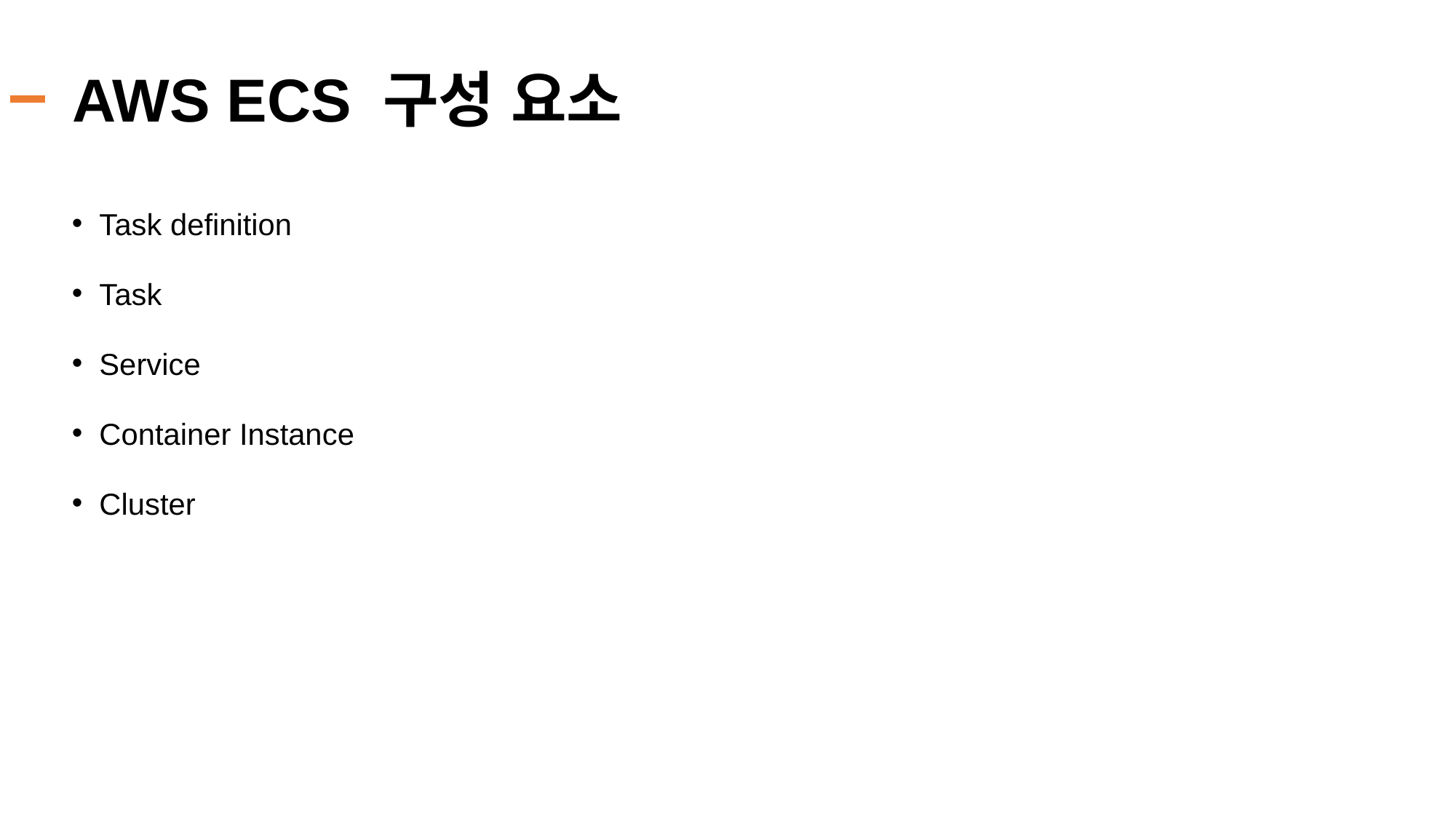

# AWS ECS 구성 요소

Task definition
Task
Service
Container Instance
Cluster